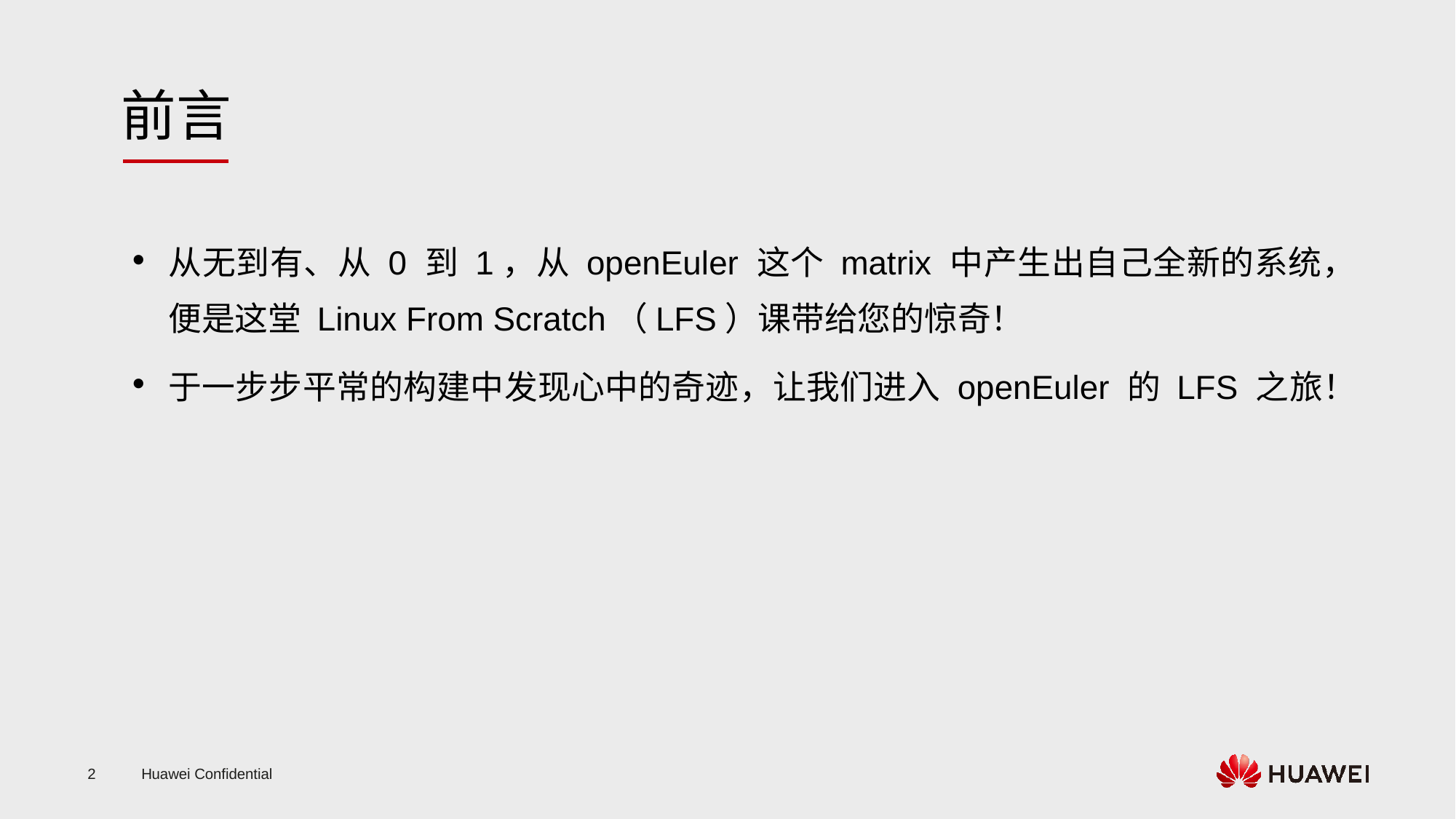

从无到有、从 0 到 1，从 openEuler 这个 matrix 中产生出自己全新的系统，便是这堂 Linux From Scratch（LFS）课带给您的惊奇！
于一步步平常的构建中发现心中的奇迹，让我们进入 openEuler 的 LFS 之旅！